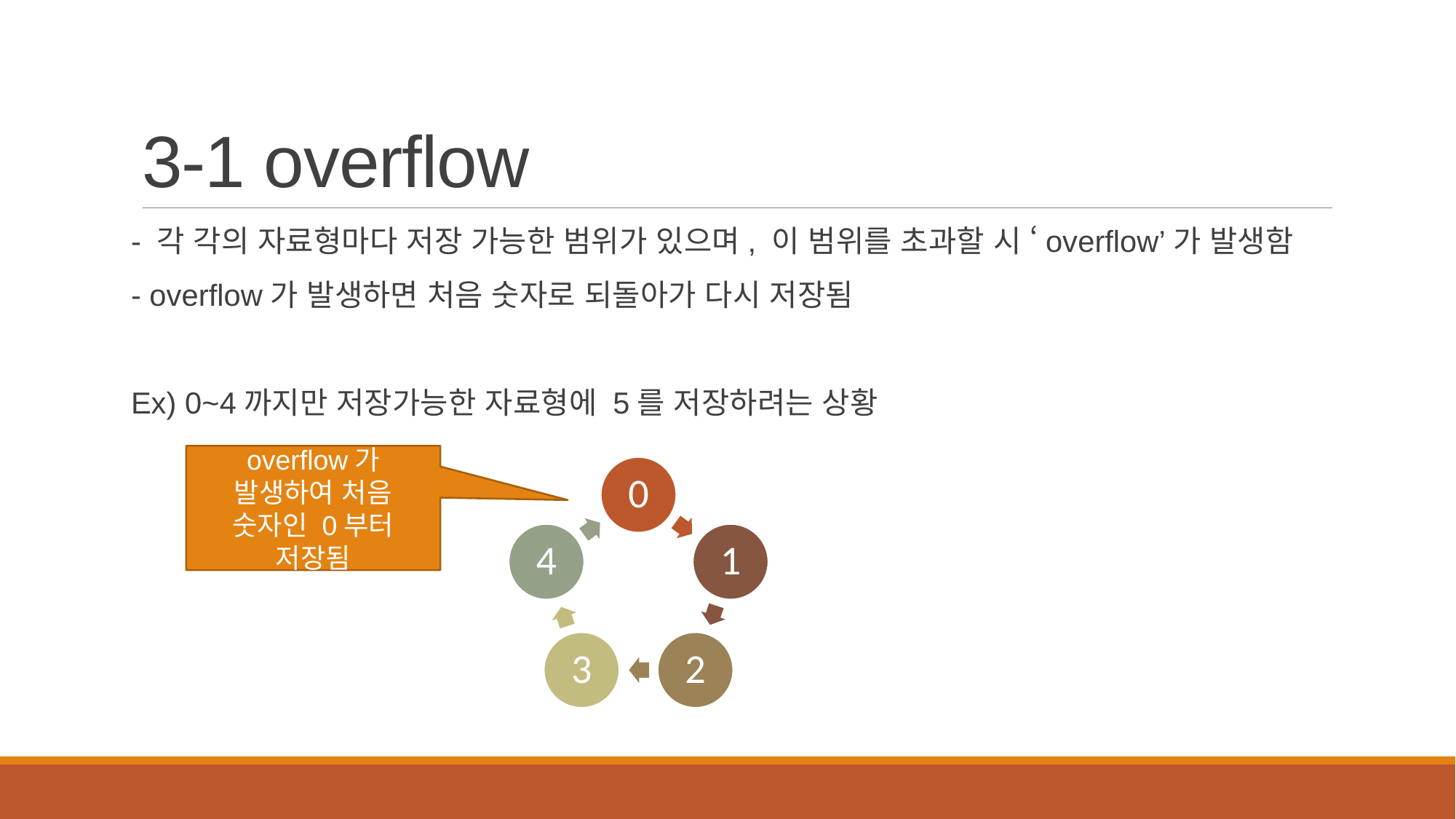

# 3-1 overflow
- 각 각의 자료형마다 저장 가능한 범위가 있으며, 이 범위를 초과할 시 ‘overflow’가 발생함
- overflow가 발생하면 처음 숫자로 되돌아가 다시 저장됨

Ex) 0~4까지만 저장가능한 자료형에 5를 저장하려는 상황

overflow가 발생하여 처음 숫자인 0부터 저장됨
0

1

2

3

4